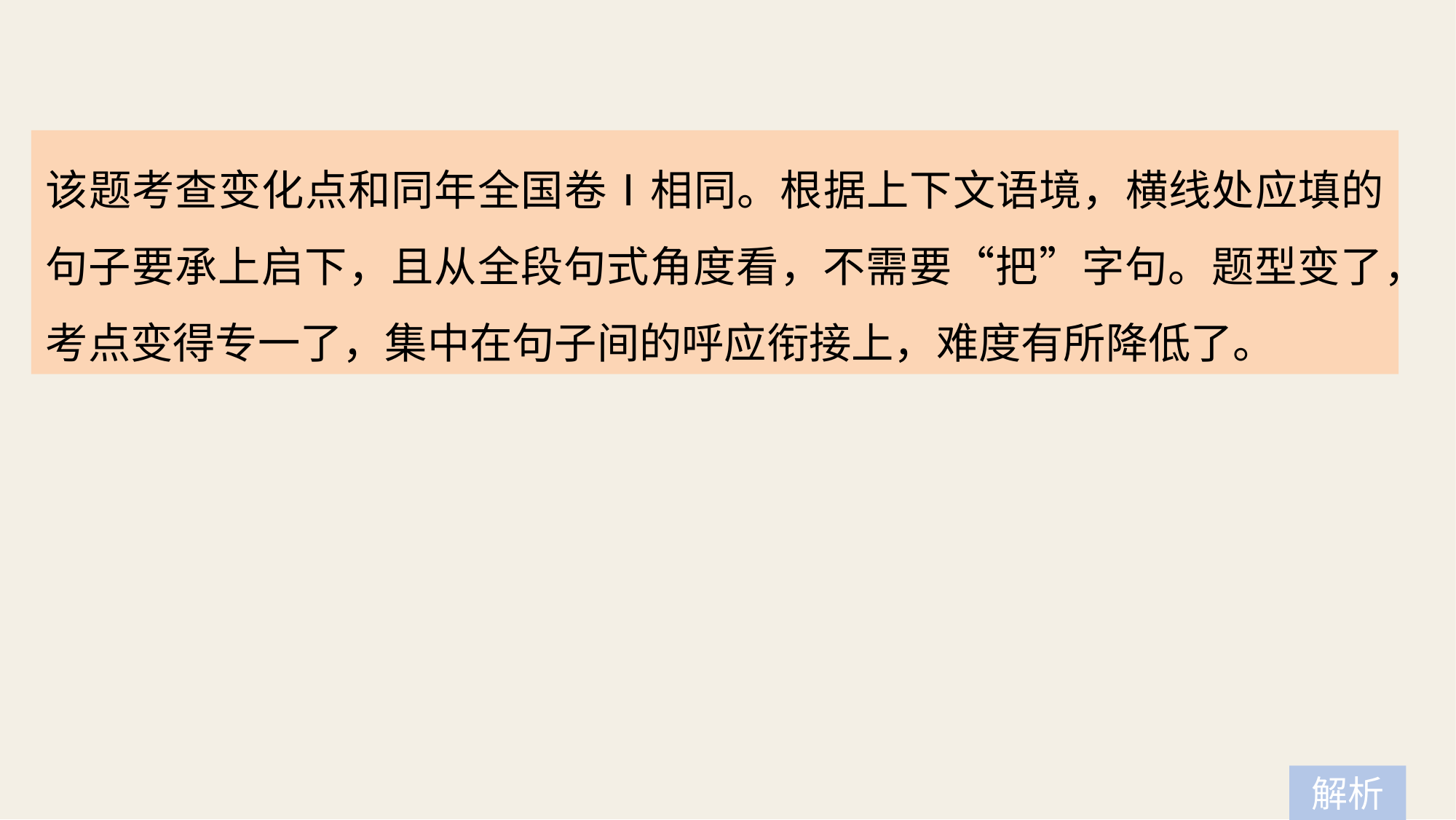

该题考查变化点和同年全国卷Ⅰ相同。根据上下文语境，横线处应填的句子要承上启下，且从全段句式角度看，不需要“把”字句。题型变了，考点变得专一了，集中在句子间的呼应衔接上，难度有所降低了。
解析